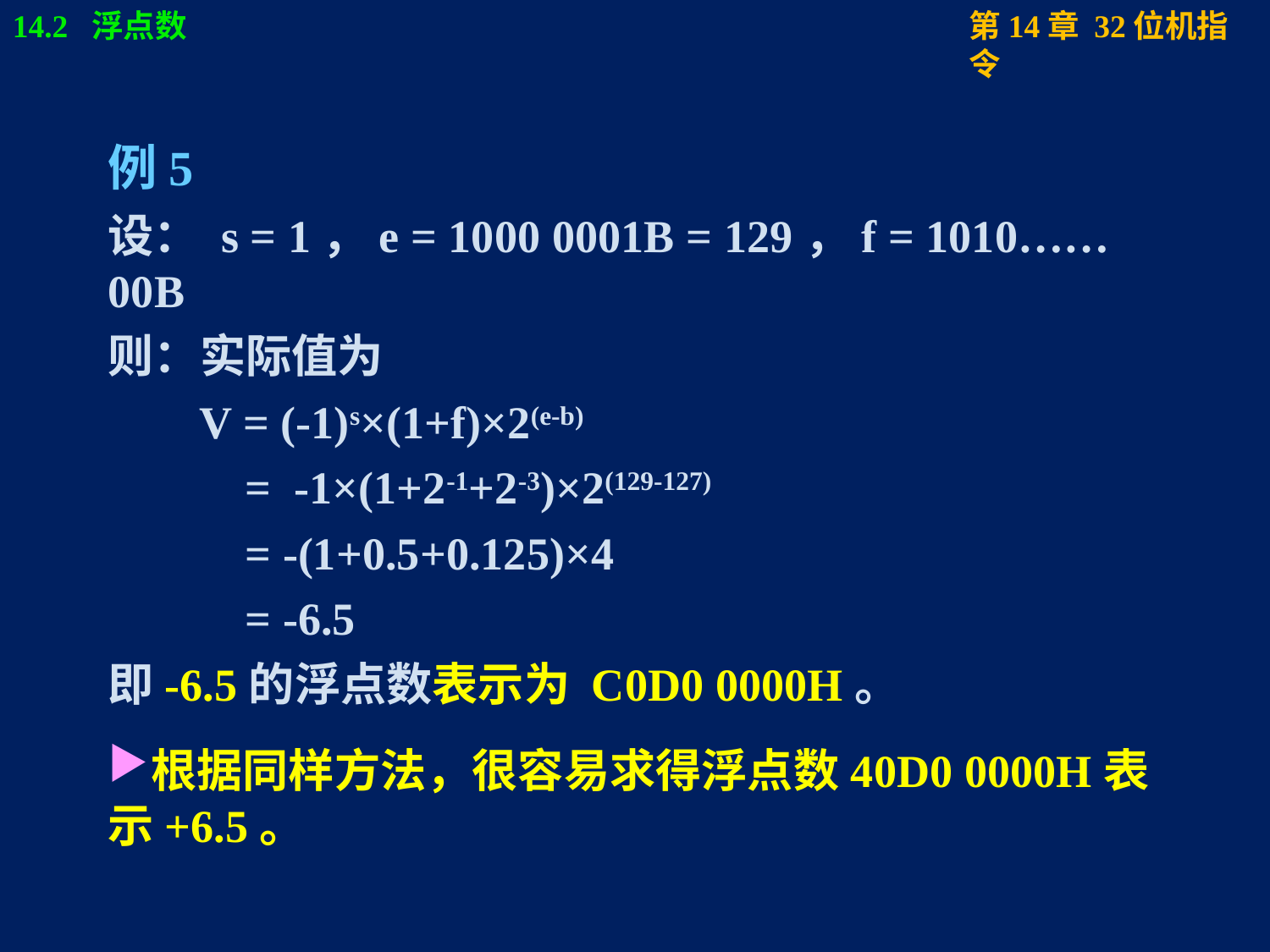

#
例5
设： s = 1，e = 1000 0001B = 129，f = 1010……00B
则：实际值为
        V = (-1)s×(1+f)×2(e-b)
            =  -1×(1+2-1+2-3)×2(129-127)
            = -(1+0.5+0.125)×4
            = -6.5
即-6.5的浮点数表示为 C0D0 0000H。
根据同样方法，很容易求得浮点数40D0 0000H表示+6.5。